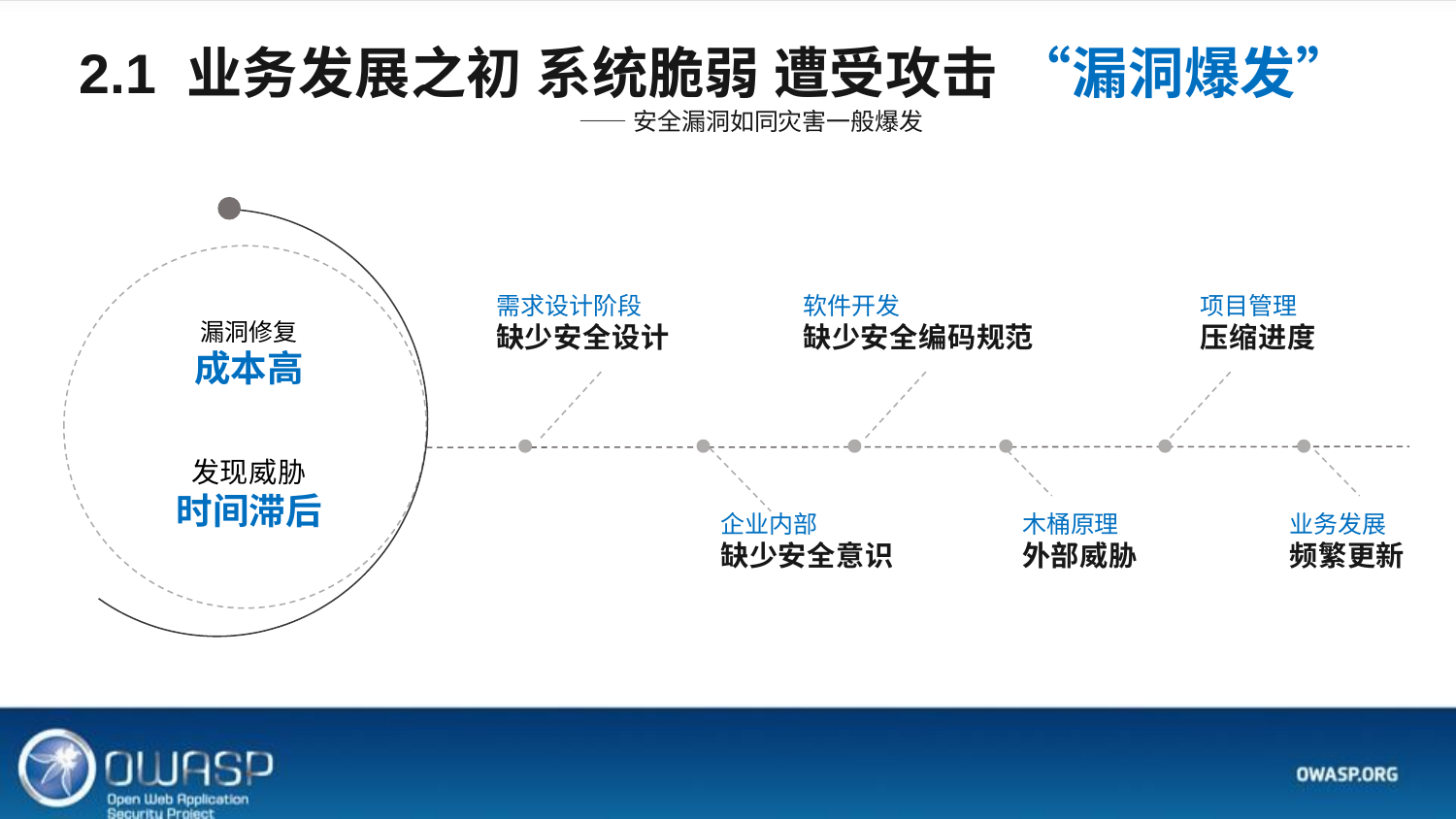

# 2.1 业务发展之初 系统脆弱 遭受攻击 “漏洞爆发”
——安全漏洞如同灾害一般爆发

需求设计阶段
缺少安全设计
软件开发
缺少安全编码规范
项目管理
压缩进度
漏洞修复
成本高

发现威胁
时间滞后
企业内部
缺少安全意识
木桶原理
外部威胁
业务发展
频繁更新